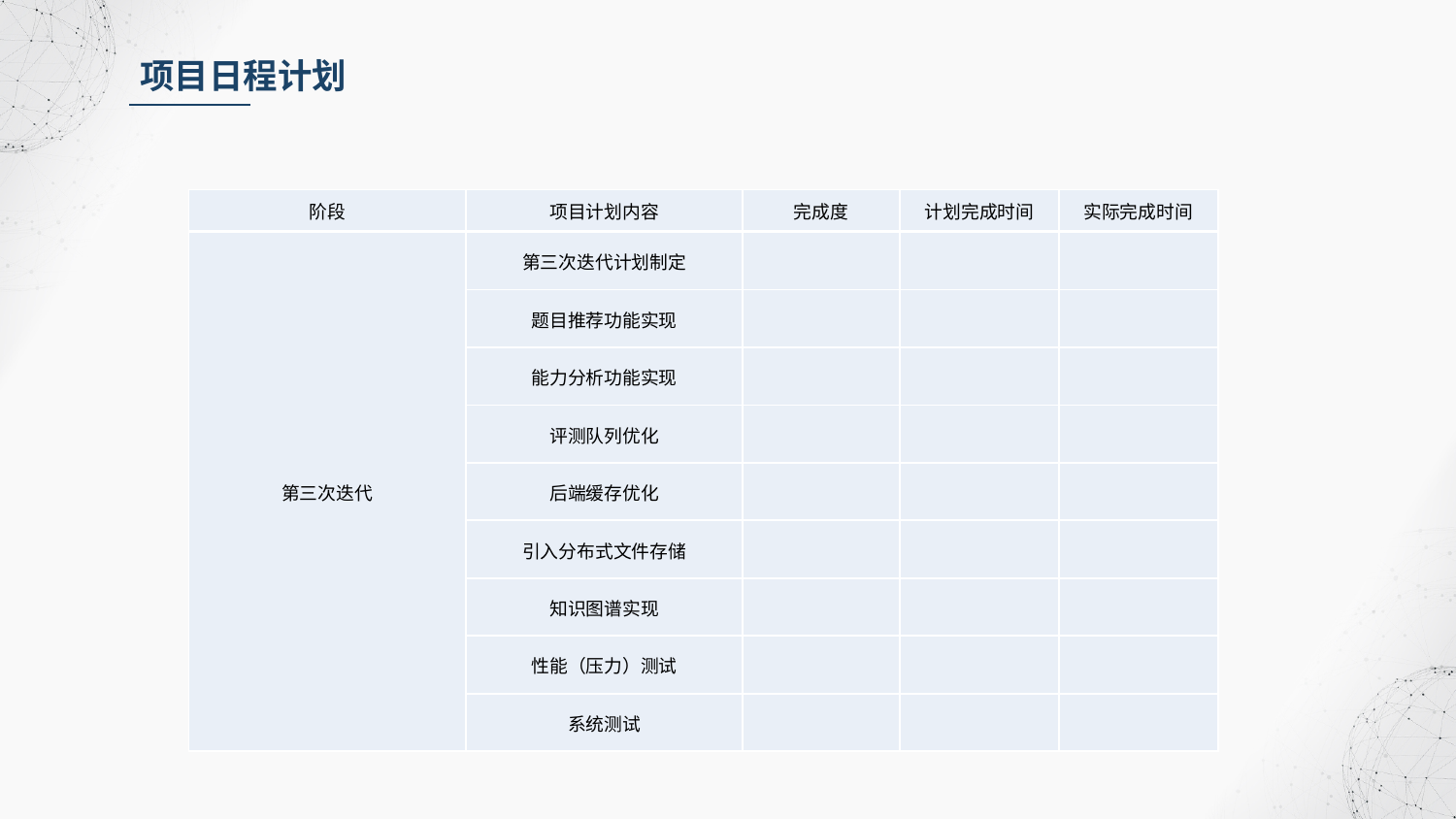

项目日程计划
| 阶段 | 项目计划内容 | 完成度 | 计划完成时间 | 实际完成时间 |
| --- | --- | --- | --- | --- |
| 第三次迭代 | 第三次迭代计划制定 |  |  |  |
| --- | --- | --- | --- | --- |
|  | 题目推荐功能实现 |  |  |  |
|  | 能力分析功能实现 |  |  |  |
|  | 评测队列优化 |  |  |  |
|  | 后端缓存优化 |  |  |  |
|  | 引入分布式文件存储 |  |  |  |
|  | 知识图谱实现 |  |  |  |
|  | 性能（压力）测试 |  |  |  |
|  | 系统测试 |  |  |  |